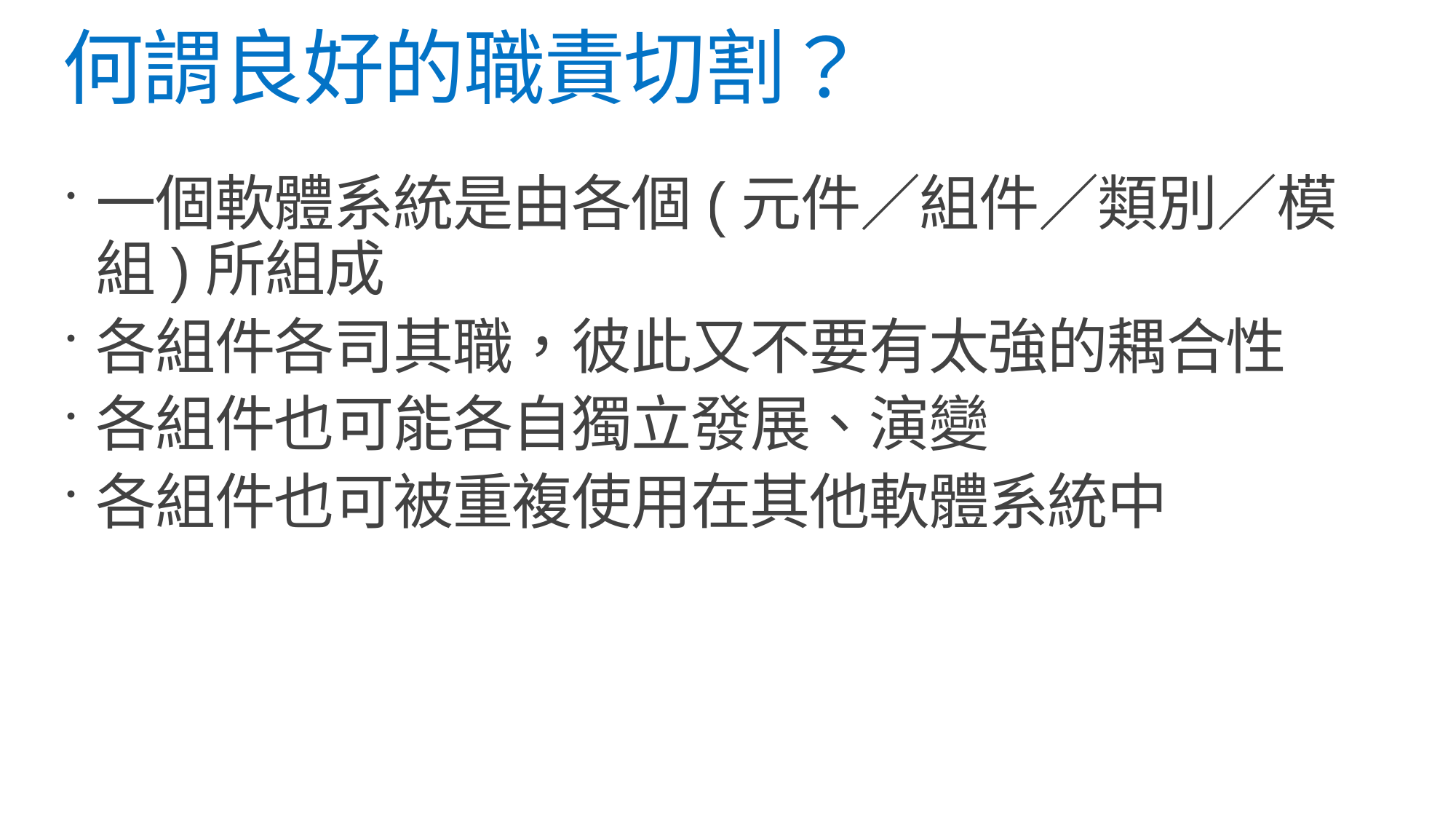

# 何謂良好的職責切割？
一個軟體系統是由各個(元件／組件／類別／模組)所組成
各組件各司其職，彼此又不要有太強的耦合性
各組件也可能各自獨立發展、演變
各組件也可被重複使用在其他軟體系統中